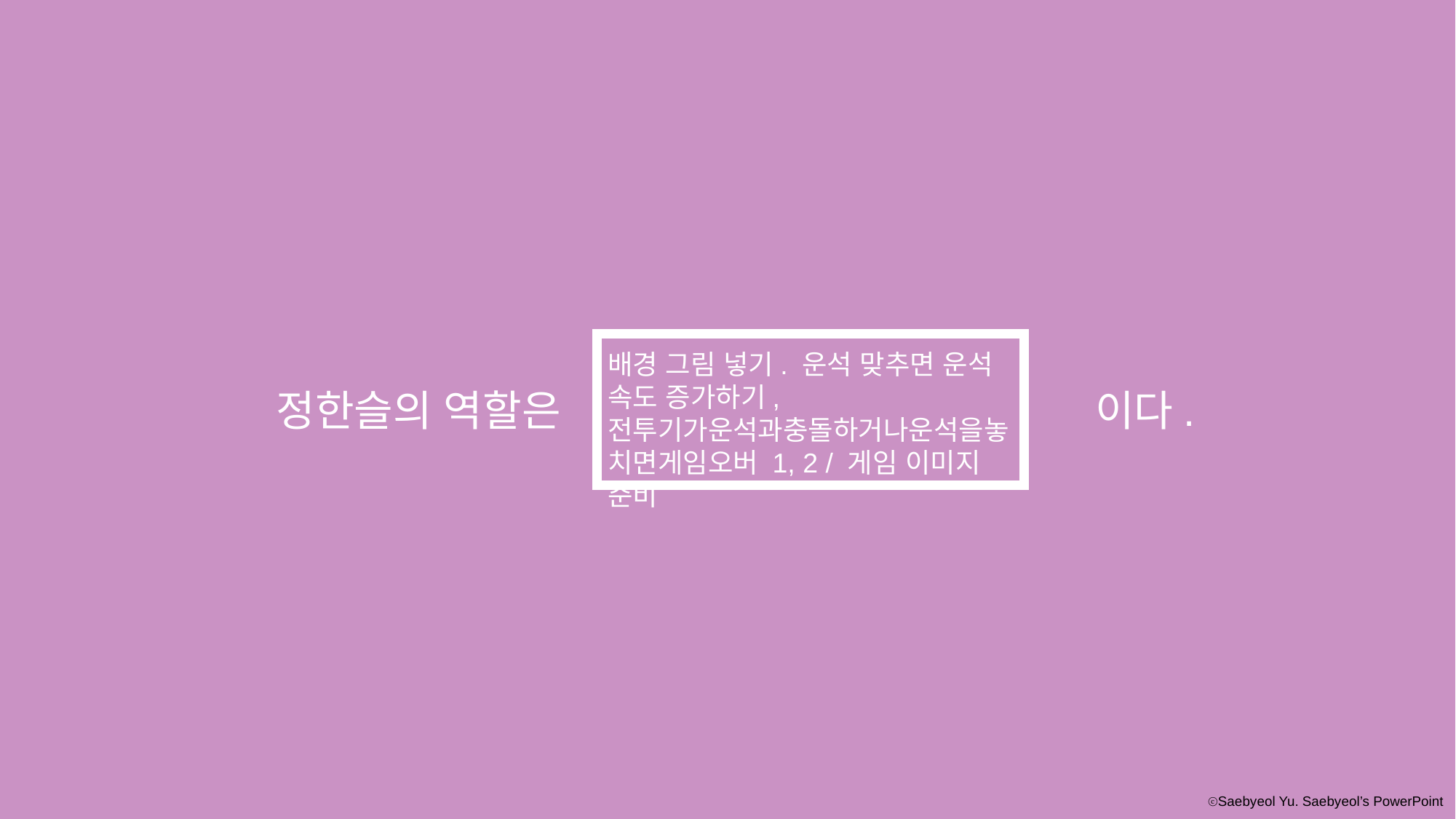

배경 그림 넣기. 운석 맞추면 운석 속도 증가하기, 전투기가운석과충돌하거나운석을놓치면게임오버 1, 2 / 게임 이미지 준비
정한슬의 역할은
이다.